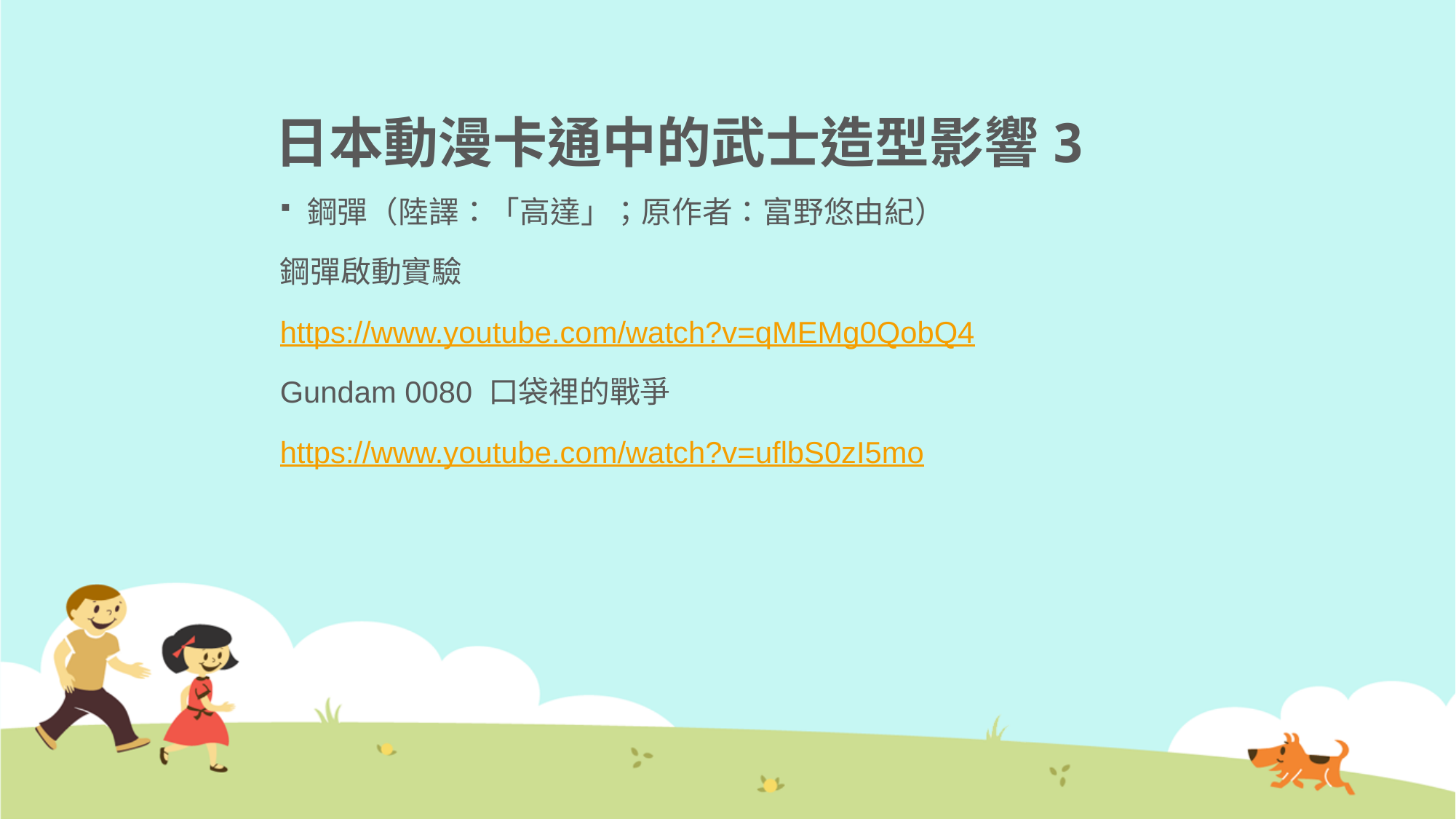

# 日本動漫卡通中的武士造型影響3
鋼彈（陸譯：「高達」；原作者：富野悠由紀）
鋼彈啟動實驗
https://www.youtube.com/watch?v=qMEMg0QobQ4
Gundam 0080 口袋裡的戰爭
https://www.youtube.com/watch?v=uflbS0zI5mo